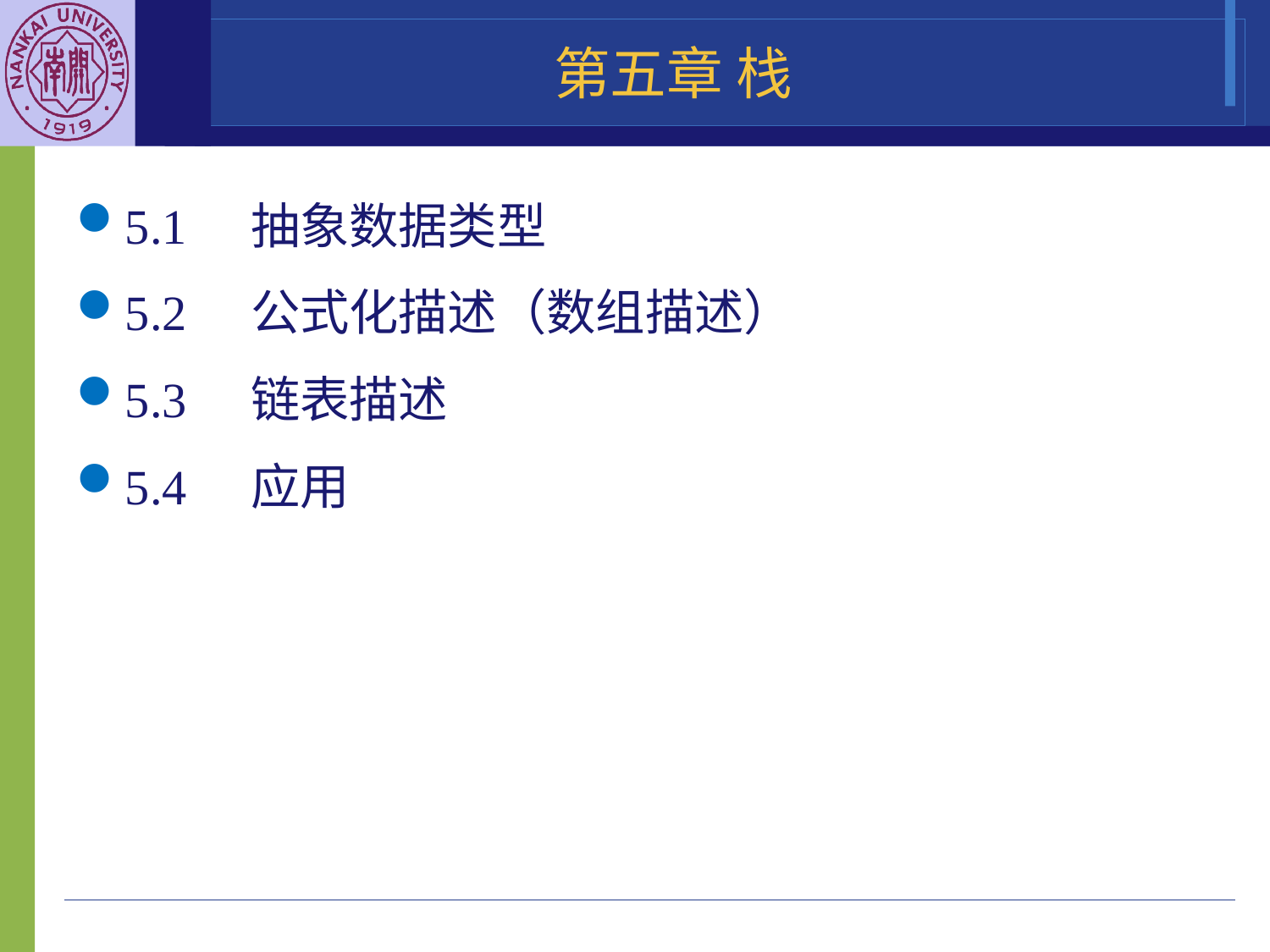

# 第五章 栈
5.1	抽象数据类型
5.2	公式化描述（数组描述）
5.3	链表描述
5.4	应用
1